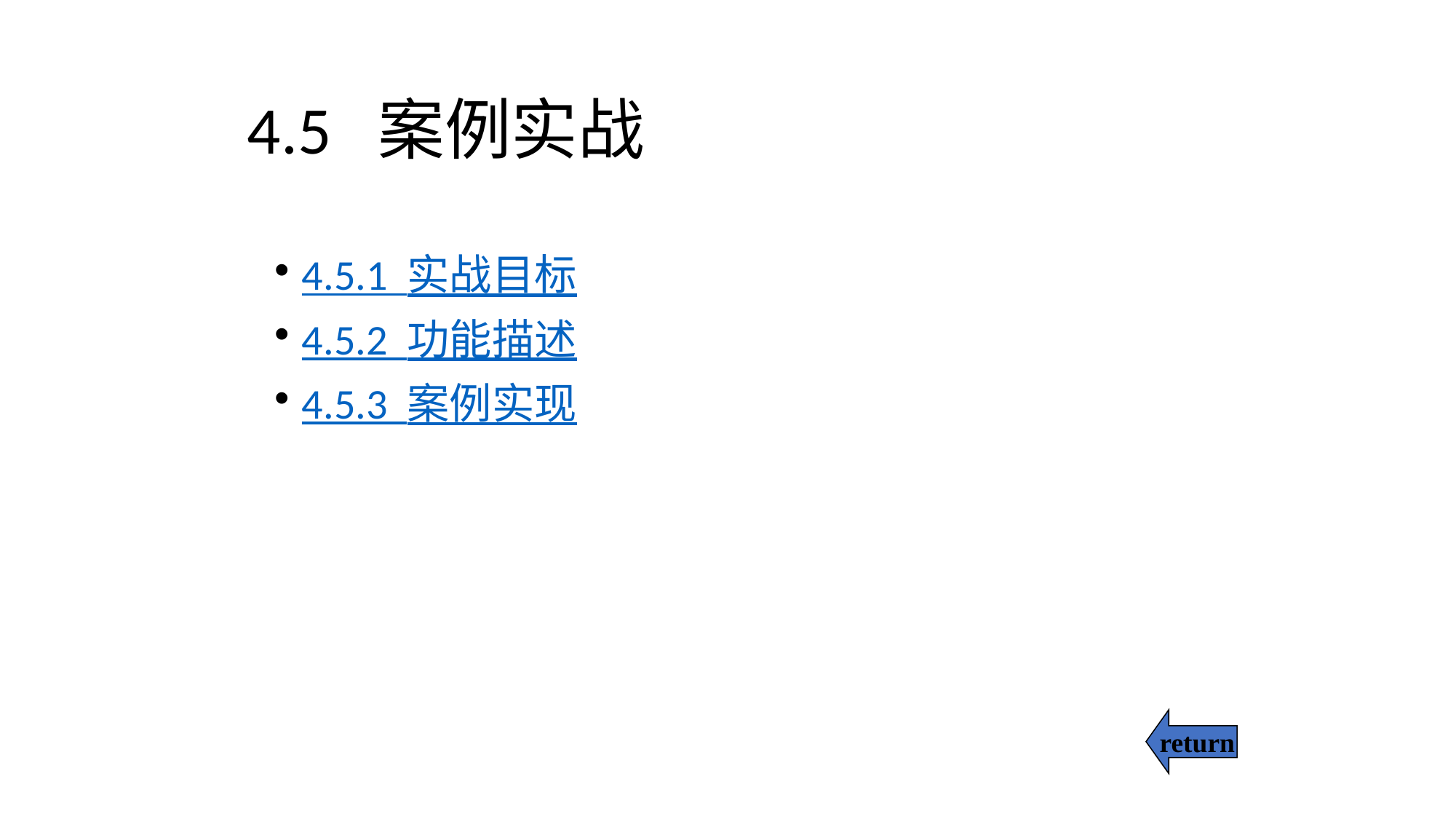

# 4.5  案例实战
4.5.1  实战目标
4.5.2  功能描述
4.5.3  案例实现
return